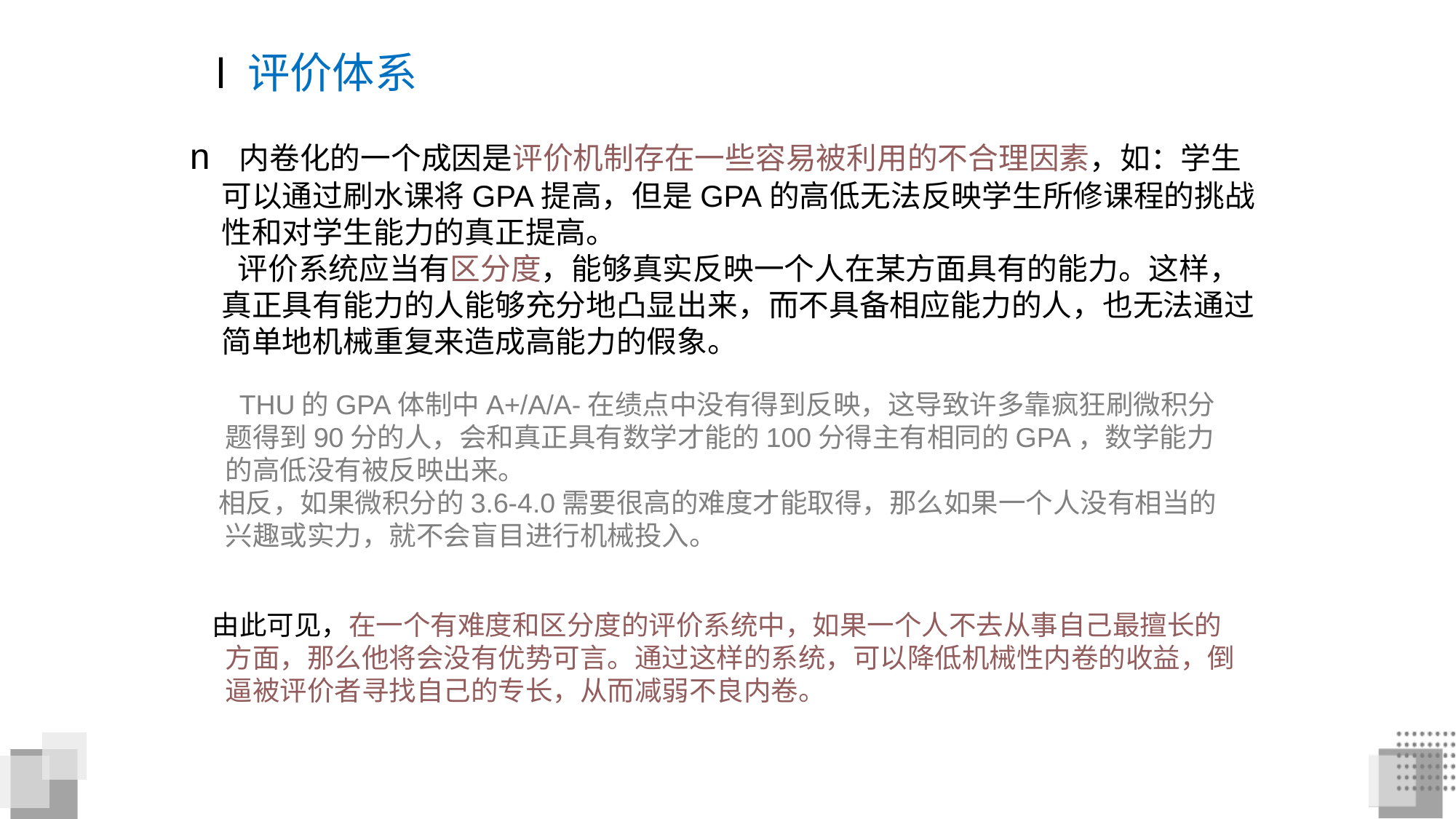

n  内卷化的一个成因是评价机制存在一些容易被利用的不合理因素，如：学生可以通过刷水课将GPA提高，但是GPA的高低无法反映学生所修课程的挑战性和对学生能力的真正提高。
      评价系统应当有区分度，能够真实反映一个人在某方面具有的能力。这样，真正具有能力的人能够充分地凸显出来，而不具备相应能力的人，也无法通过简单地机械重复来造成高能力的假象。
l 评价体系

      THU的GPA体制中A+/A/A-在绩点中没有得到反映，这导致许多靠疯狂刷微积分题得到90分的人，会和真正具有数学才能的100分得主有相同的GPA，数学能力的高低没有被反映出来。
   相反，如果微积分的3.6-4.0需要很高的难度才能取得，那么如果一个人没有相当的兴趣或实力，就不会盲目进行机械投入。

  由此可见，在一个有难度和区分度的评价系统中，如果一个人不去从事自己最擅长的方面，那么他将会没有优势可言。通过这样的系统，可以降低机械性内卷的收益，倒逼被评价者寻找自己的专长，从而减弱不良内卷。